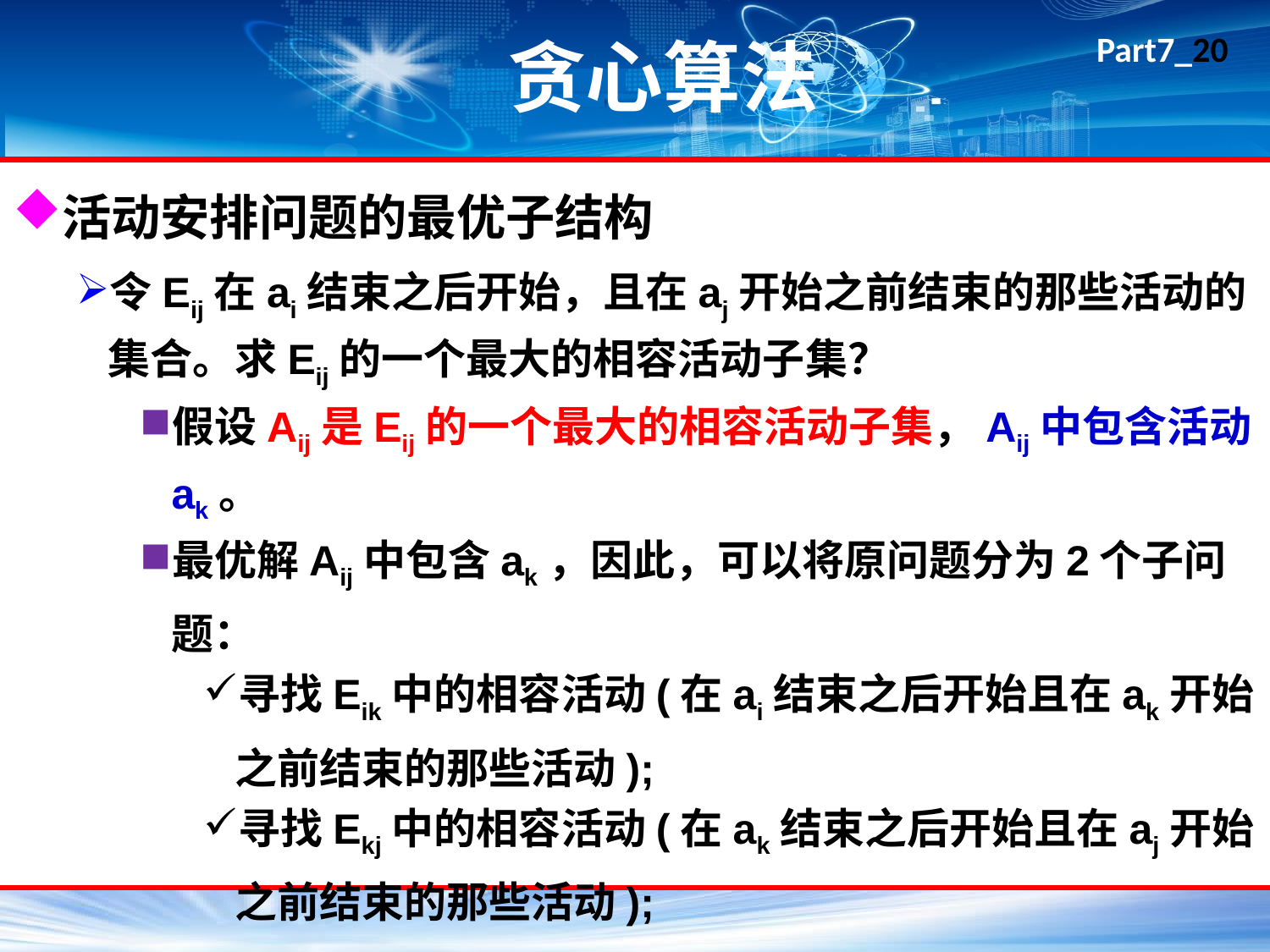

# 贪心算法
活动安排问题的最优子结构
令Eij在ai结束之后开始，且在aj开始之前结束的那些活动的集合。求Eij的一个最大的相容活动子集？
假设Aij是Eij的一个最大的相容活动子集，Aij中包含活动ak。
最优解Aij中包含ak，因此，可以将原问题分为2个子问题：
寻找Eik中的相容活动(在ai结束之后开始且在ak开始之前结束的那些活动);
寻找Ekj中的相容活动(在ak结束之后开始且在aj开始之前结束的那些活动);